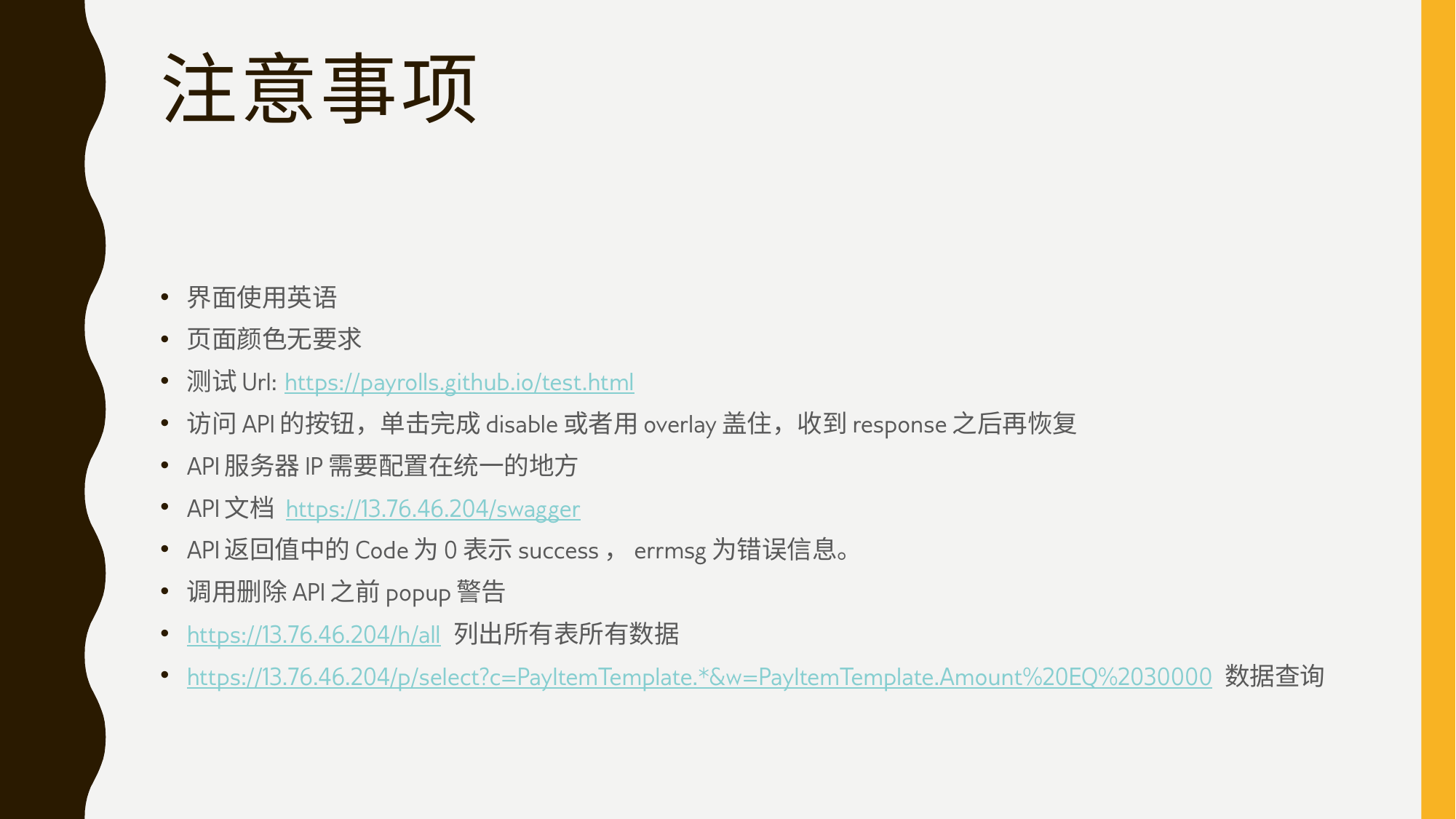

# 注意事项
界面使用英语
页面颜色无要求
测试Url: https://payrolls.github.io/test.html
访问API的按钮，单击完成disable或者用overlay盖住，收到response之后再恢复
API服务器IP需要配置在统一的地方
API文档 https://13.76.46.204/swagger
API返回值中的Code为0表示success，errmsg为错误信息。
调用删除API之前popup警告
https://13.76.46.204/h/all 列出所有表所有数据
https://13.76.46.204/p/select?c=PayItemTemplate.*&w=PayItemTemplate.Amount%20EQ%2030000 数据查询